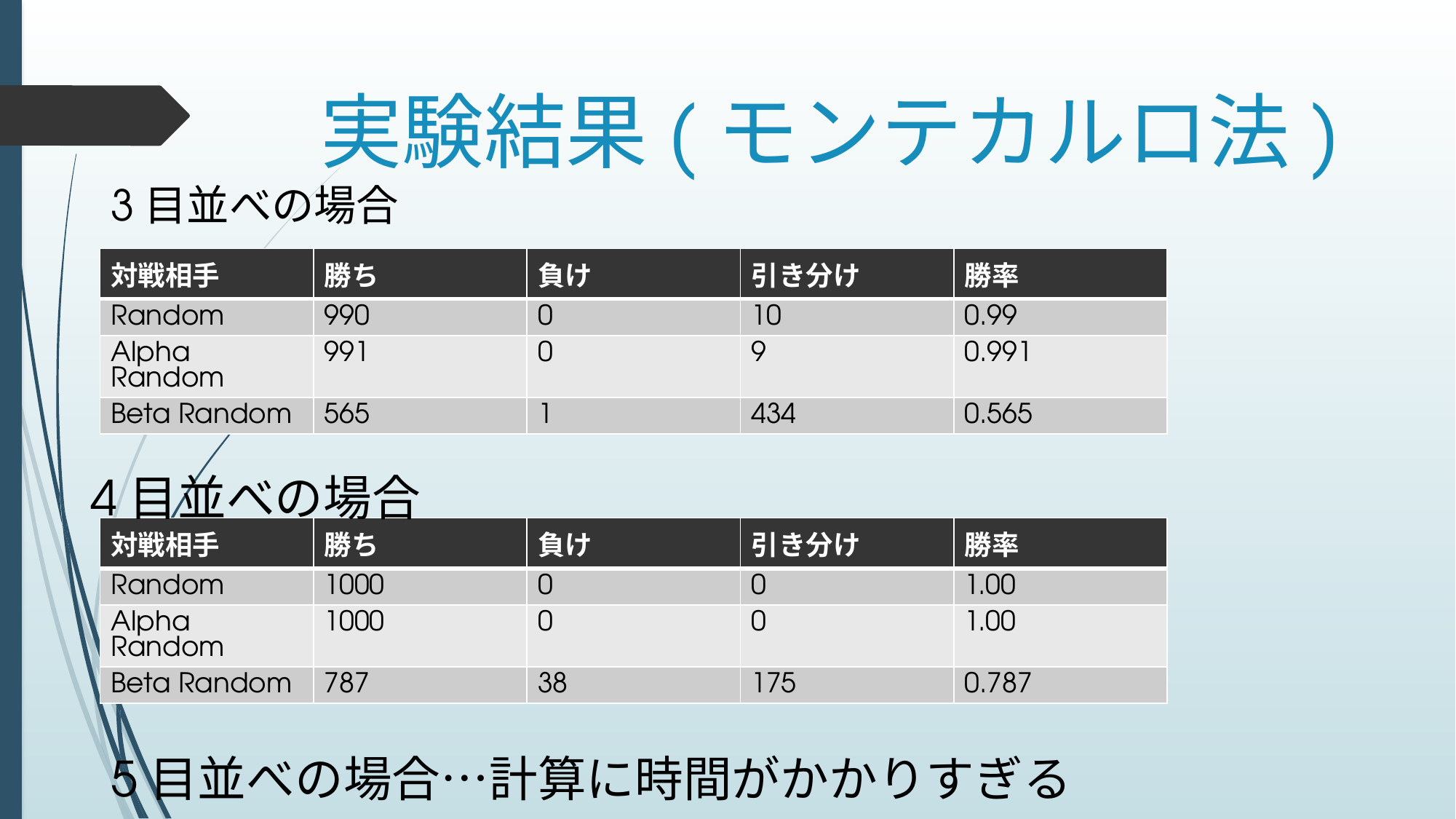

# 実験結果(モンテカルロ法)
3目並べの場合
| 対戦相手 | 勝ち | 負け | 引き分け | 勝率 |
| --- | --- | --- | --- | --- |
| Random | 990 | 0 | 10 | 0.99 |
| Alpha Random | 991 | 0 | 9 | 0.991 |
| Beta Random | 565 | 1 | 434 | 0.565 |

4目並べの場合
| 対戦相手 | 勝ち | 負け | 引き分け | 勝率 |
| --- | --- | --- | --- | --- |
| Random | 1000 | 0 | 0 | 1.00 |
| Alpha Random | 1000 | 0 | 0 | 1.00 |
| Beta Random | 787 | 38 | 175 | 0.787 |
5目並べの場合…計算に時間がかかりすぎる